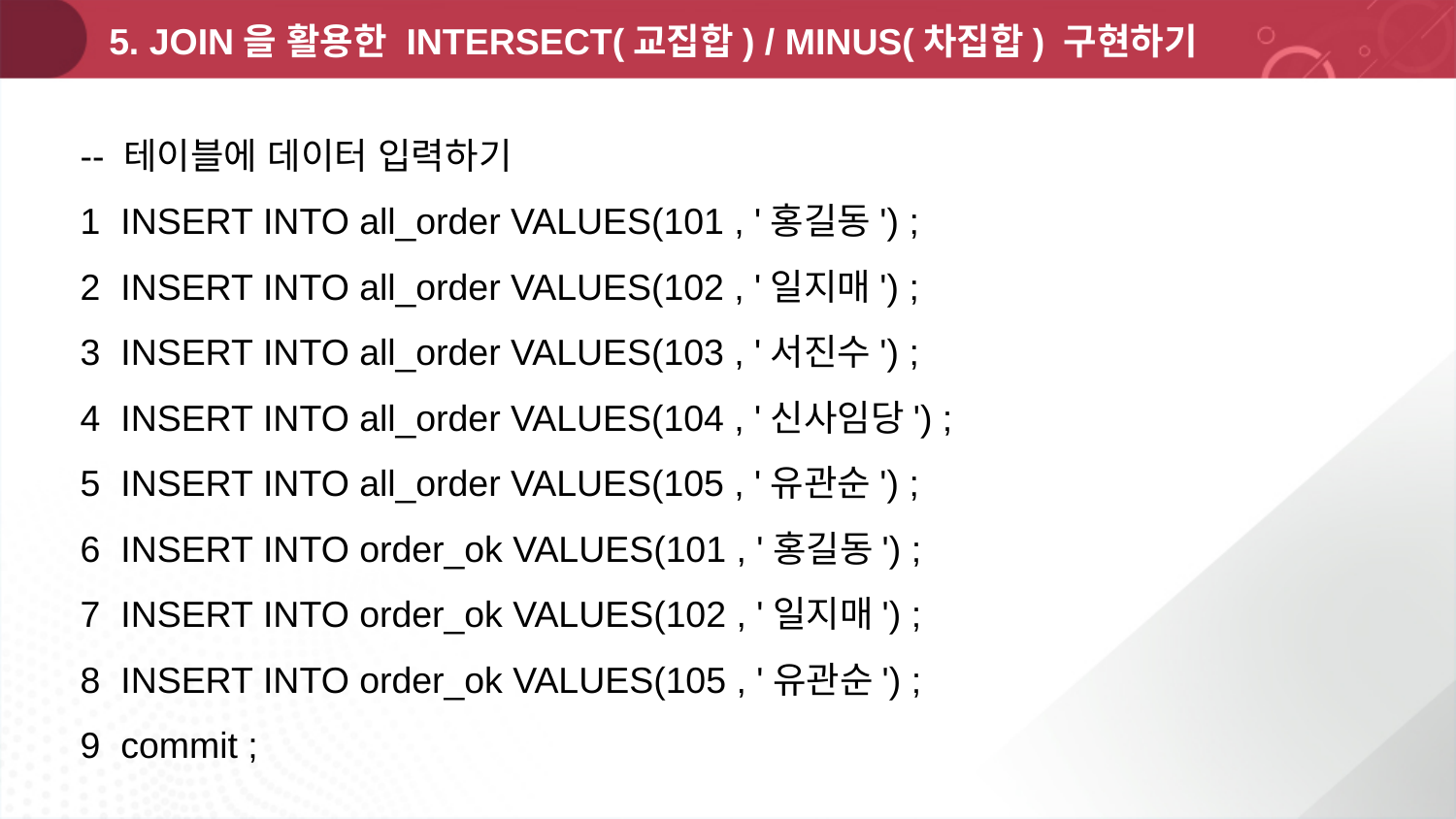

5. JOIN을 활용한 INTERSECT(교집합) / MINUS(차집합) 구현하기
-- 테이블에 데이터 입력하기
1  INSERT INTO all_order VALUES(101 , '홍길동') ;
2  INSERT INTO all_order VALUES(102 , '일지매') ;
3  INSERT INTO all_order VALUES(103 , '서진수') ;
4  INSERT INTO all_order VALUES(104 , '신사임당') ;
5  INSERT INTO all_order VALUES(105 , '유관순') ;
6  INSERT INTO order_ok VALUES(101 , '홍길동') ;
7  INSERT INTO order_ok VALUES(102 , '일지매') ;
8  INSERT INTO order_ok VALUES(105 , '유관순') ;
9  commit ;